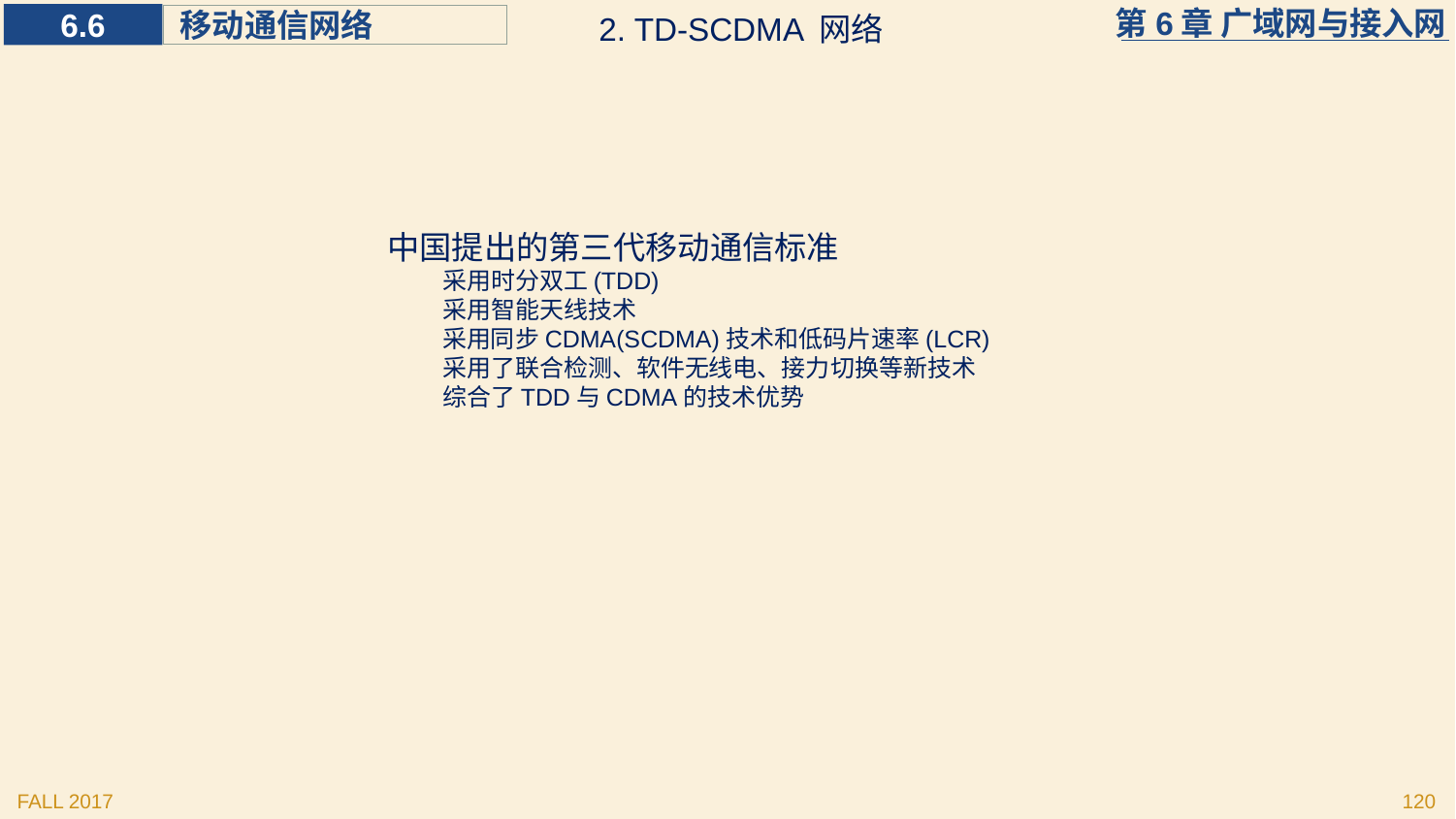

2. TD-SCDMA 网络
中国提出的第三代移动通信标准
采用时分双工(TDD)
采用智能天线技术
采用同步CDMA(SCDMA)技术和低码片速率(LCR)
采用了联合检测、软件无线电、接力切换等新技术
综合了TDD与CDMA的技术优势